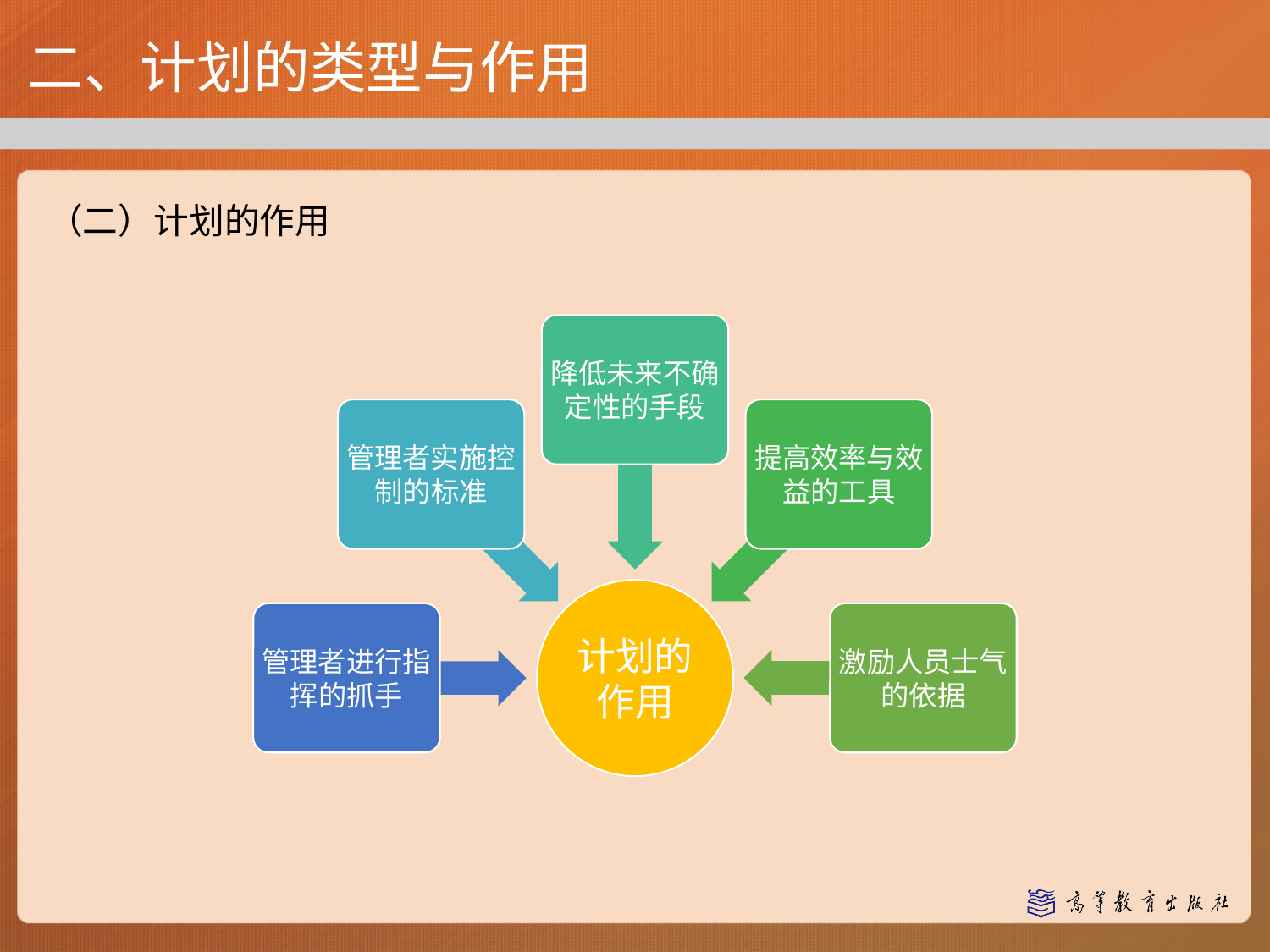

二、计划的类型与作用
（二）计划的作用
计划的作用
管理者进行指挥的抓手
管理者实施控制的标准
降低未来不确定性的手段
提高效率与效益的工具
激励人员士气的依据